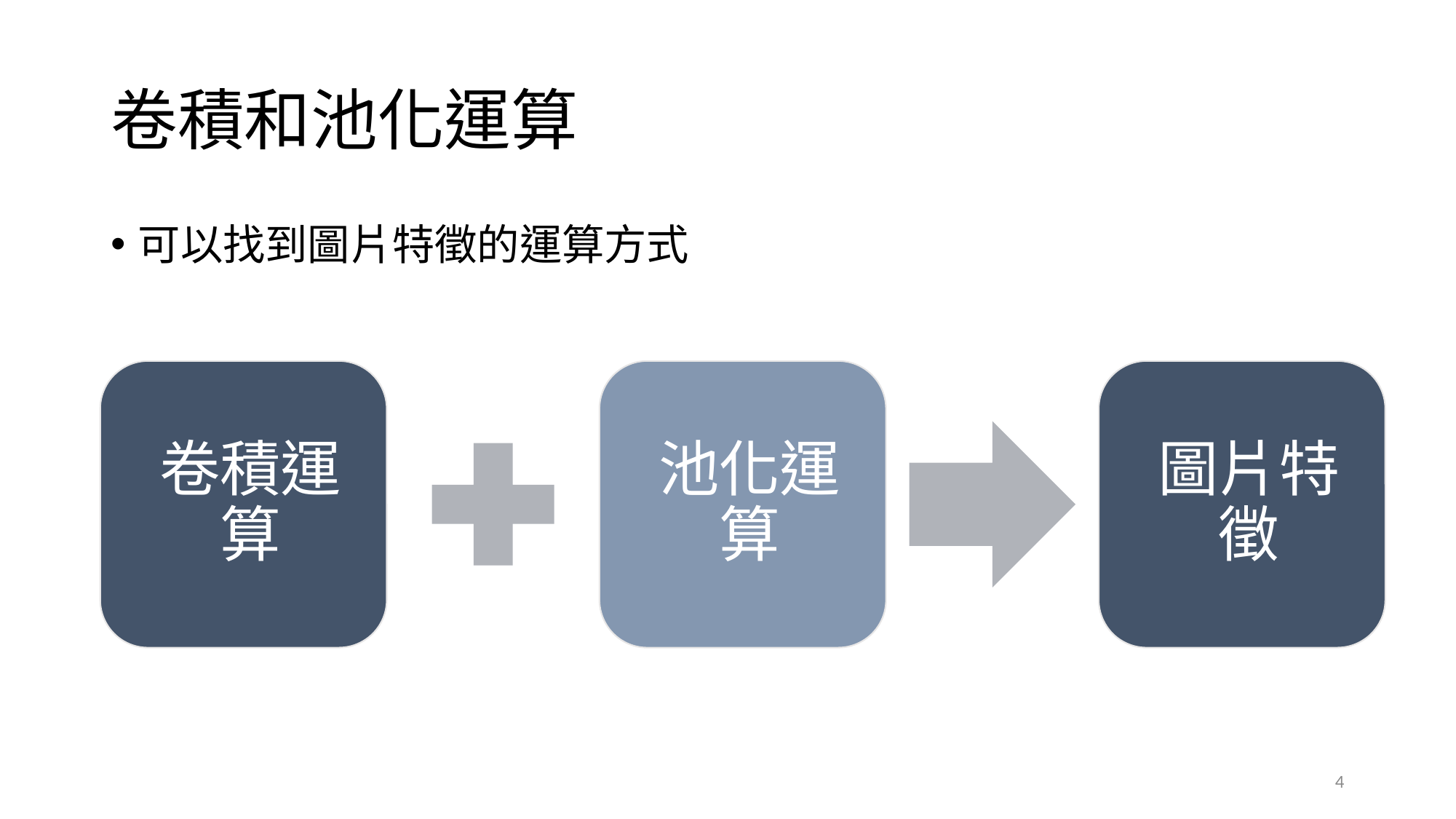

# 卷積和池化運算
卷積運算

池化運算

圖片特徵
可以找到圖片特徵的運算方式
4